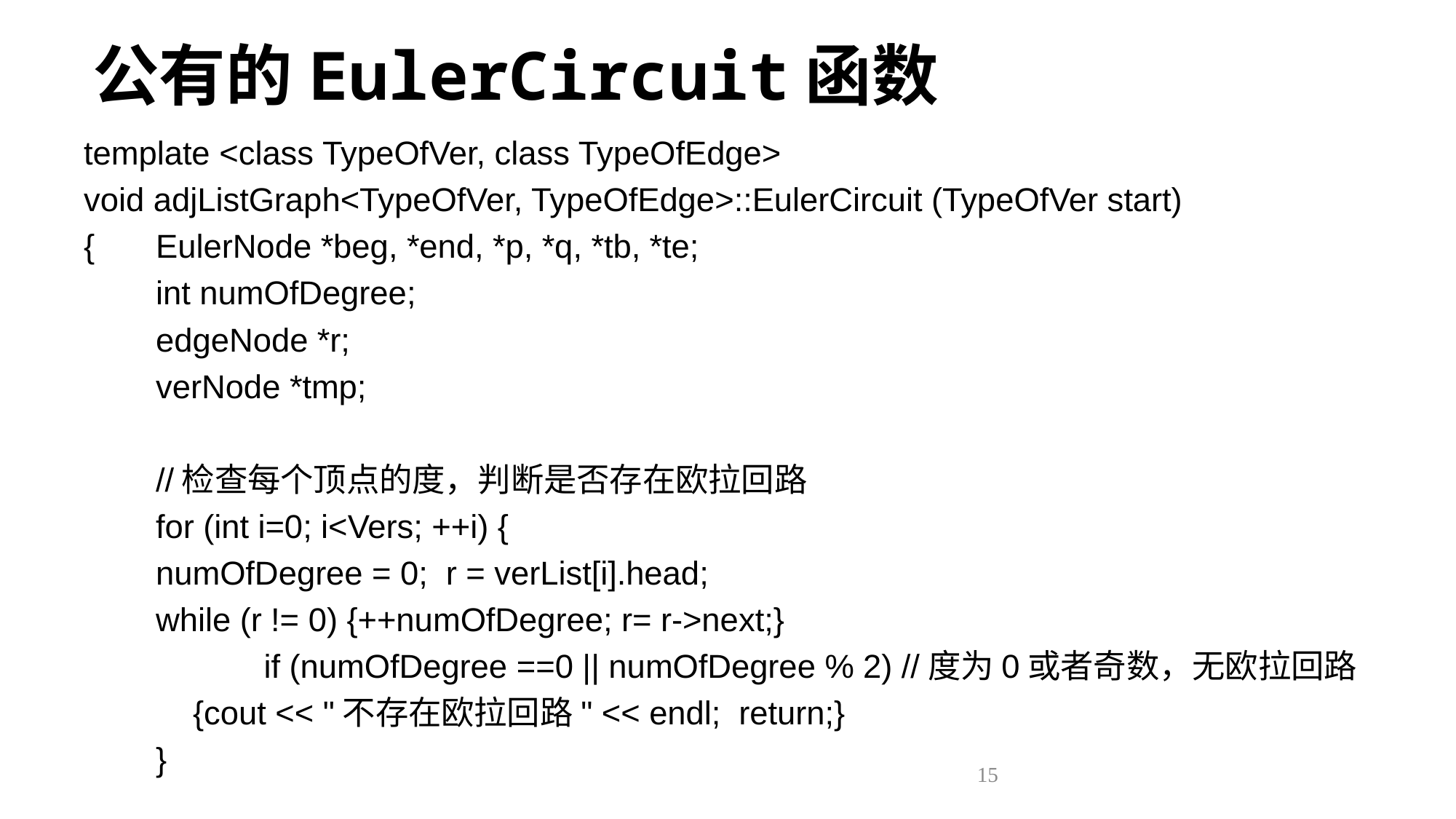

# 公有的EulerCircuit函数
template <class TypeOfVer, class TypeOfEdge>
void adjListGraph<TypeOfVer, TypeOfEdge>::EulerCircuit (TypeOfVer start)
{  	EulerNode *beg, *end, *p, *q, *tb, *te;
   	int numOfDegree;
   	edgeNode *r;
   	verNode *tmp;

  	//检查每个顶点的度，判断是否存在欧拉回路
  	for (int i=0; i<Vers; ++i) {
		numOfDegree = 0;  r = verList[i].head;
		while (r != 0) {++numOfDegree; r= r->next;}
        	if (numOfDegree ==0 || numOfDegree % 2) //度为0或者奇数，无欧拉回路
            {cout << "不存在欧拉回路" << endl;  return;}
    	}
15